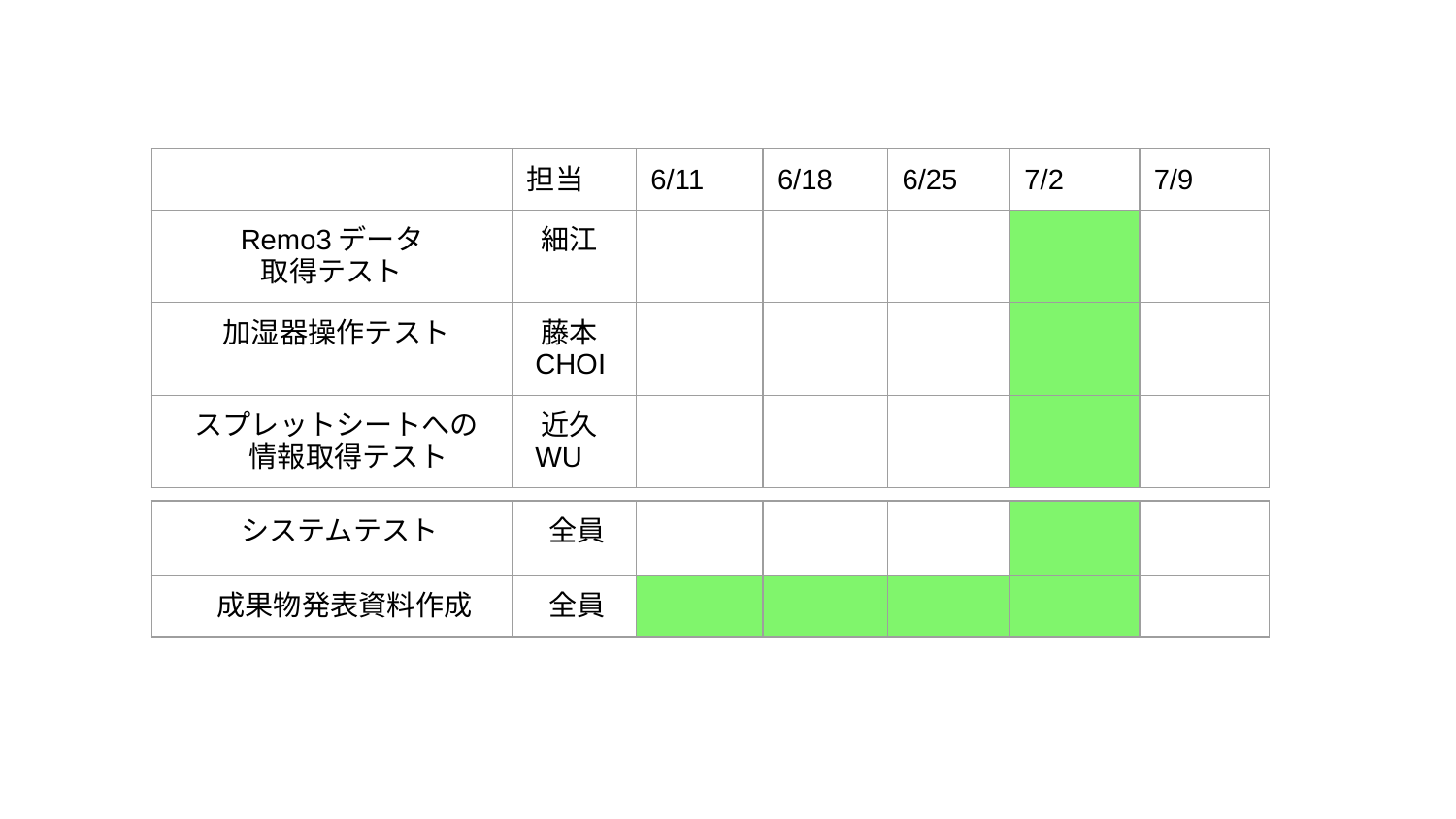

|  | 担当 | 6/11 | 6/18 | 6/25 | 7/2 | 7/9 |
| --- | --- | --- | --- | --- | --- | --- |
| Remo3データ 取得テスト | 細江 |  |  |  |  |  |
| --- | --- | --- | --- | --- | --- | --- |
| 加湿器操作テスト | 藤本 CHOI |  |  |  |  |  |
| スプレットシートへの 　 情報取得テスト | 近久 WU |  |  |  |  |  |
| システムテスト | 全員 |  |  |  |  |  |
| --- | --- | --- | --- | --- | --- | --- |
| 成果物発表資料作成 | 全員 |  |  |  |  |  |